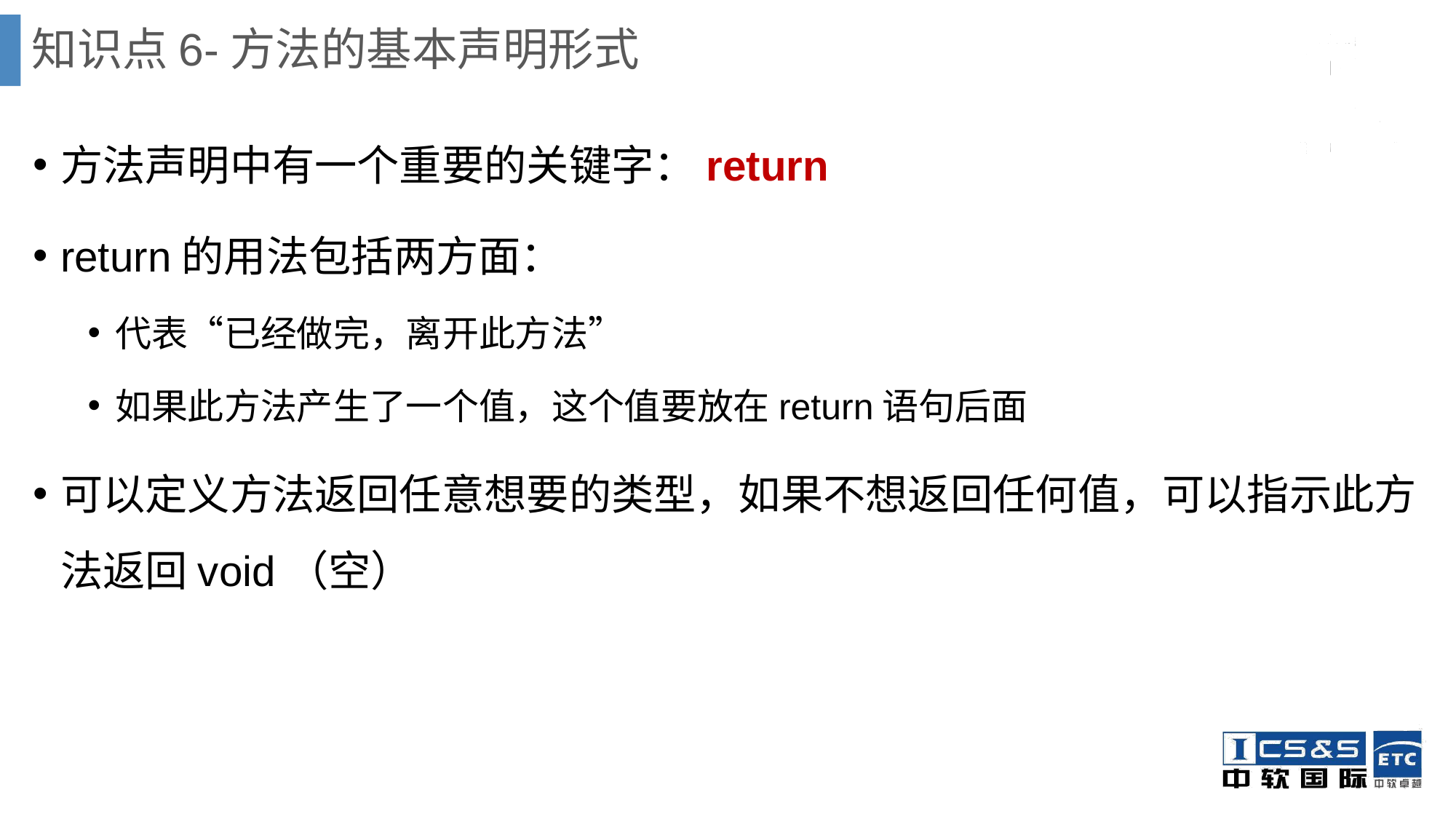

# 知识点6-方法的基本声明形式
方法声明中有一个重要的关键字：return
return的用法包括两方面：
代表“已经做完，离开此方法”
如果此方法产生了一个值，这个值要放在return语句后面
可以定义方法返回任意想要的类型，如果不想返回任何值，可以指示此方法返回void（空）